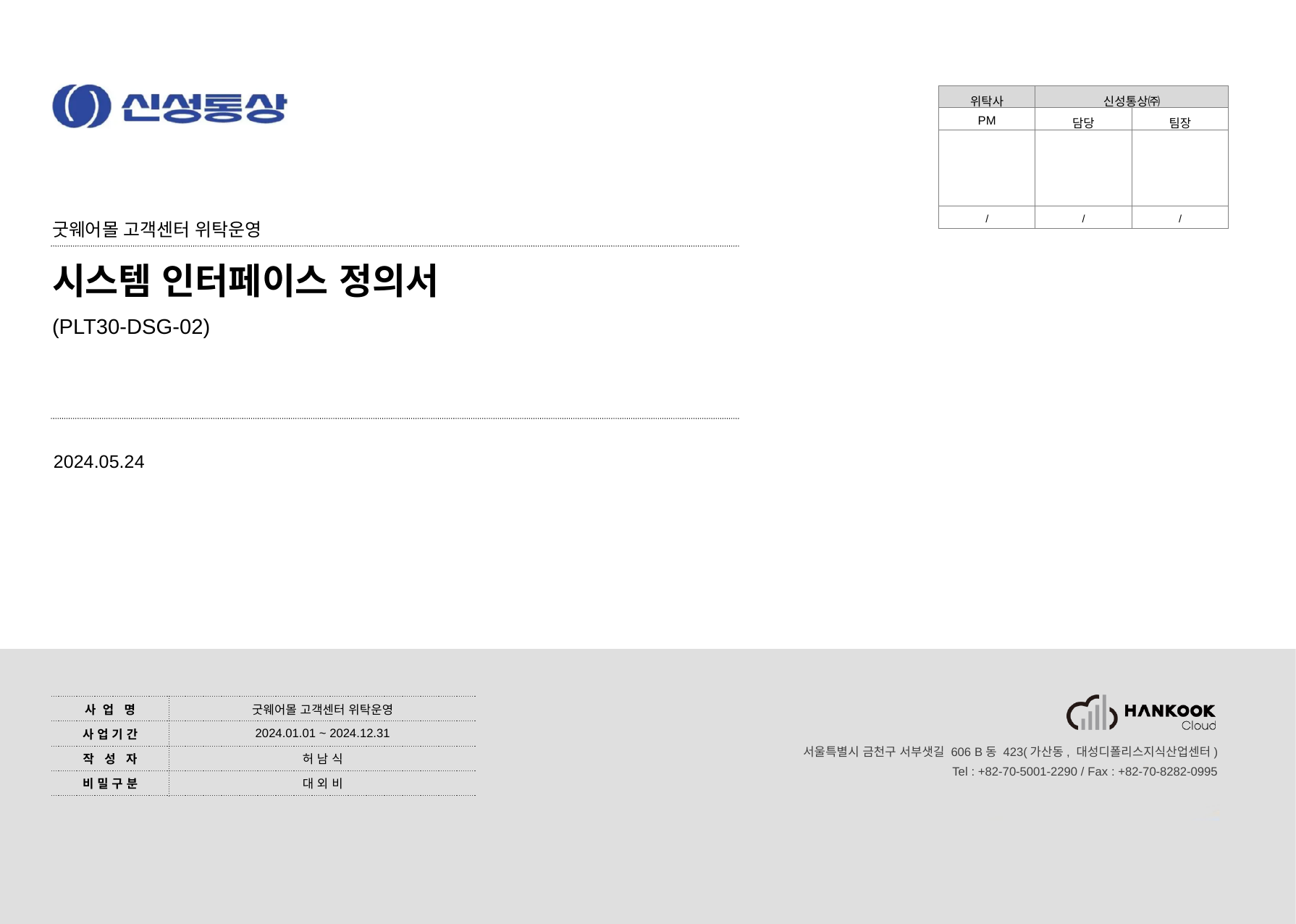

2024.05.24
| 사 업 명 | 굿웨어몰 고객센터 위탁운영 |
| --- | --- |
| 사 업 기 간 | 2024.01.01 ~ 2024.12.31 |
| 작 성 자 | 허 남 식 |
| 비 밀 구 분 | 대 외 비 |